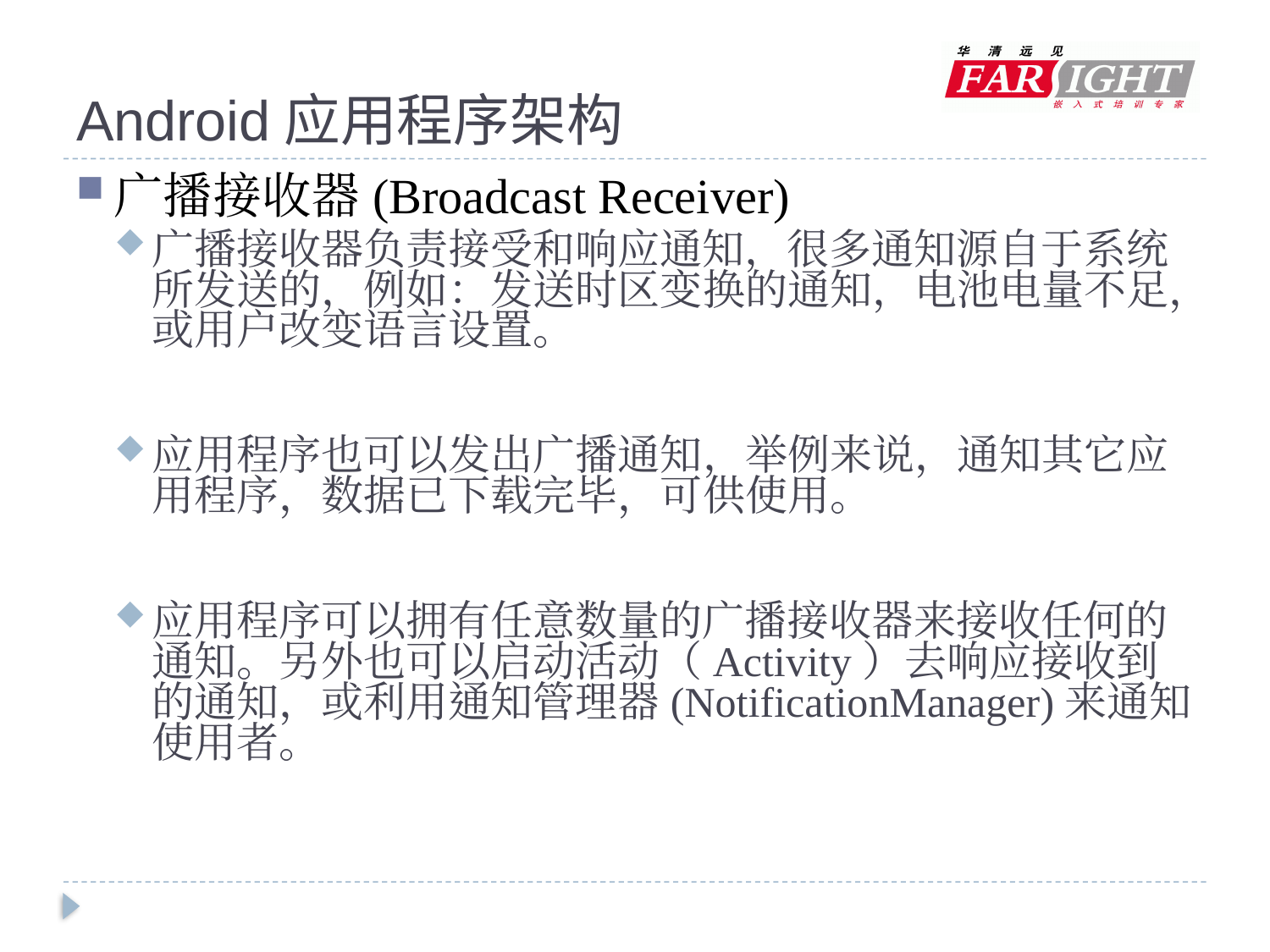

# Android应用程序架构
广播接收器(Broadcast Receiver)
广播接收器负责接受和响应通知，很多通知源自于系统所发送的，例如：发送时区变换的通知，电池电量不足，或用户改变语言设置。

应用程序也可以发出广播通知，举例来说，通知其它应用程序，数据已下载完毕，可供使用。

应用程序可以拥有任意数量的广播接收器来接收任何的通知。另外也可以启动活动（Activity）去响应接收到的通知，或利用通知管理器(NotificationManager)来通知使用者。